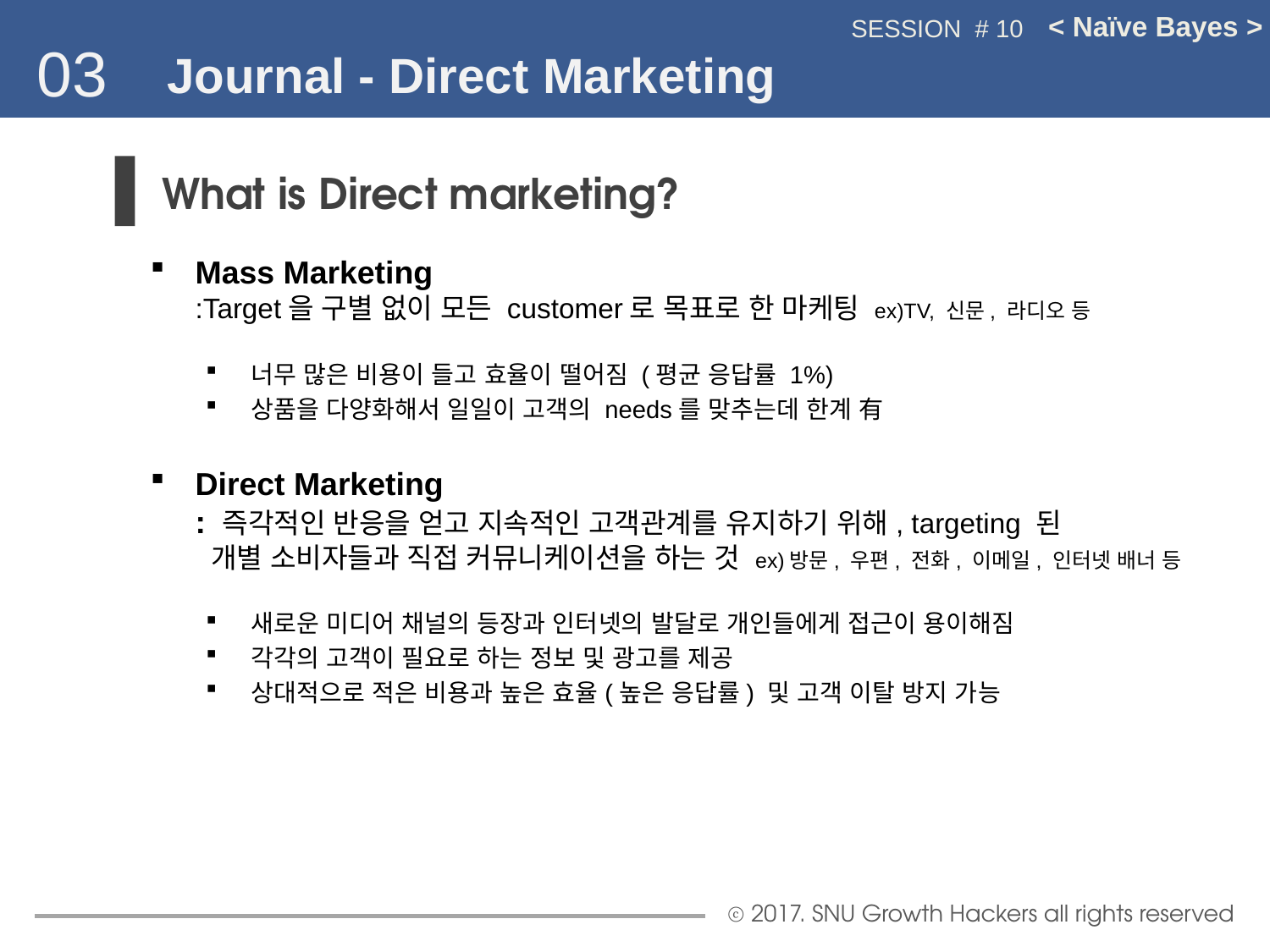

< Naïve Bayes >
SESSION  # 10
03
Journal - Direct Marketing

What is Direct marketing?
Mass Marketing
:Target을 구별 없이 모든 customer로 목표로 한 마케팅 ex)TV, 신문, 라디오 등

너무 많은 비용이 들고 효율이 떨어짐 (평균 응답률 1%)
상품을 다양화해서 일일이 고객의 needs를 맞추는데 한계 有
Direct Marketing
: 즉각적인 반응을 얻고 지속적인 고객관계를 유지하기 위해, targeting 된
  개별 소비자들과 직접 커뮤니케이션을 하는 것 ex)방문, 우편, 전화, 이메일, 인터넷 배너 등
새로운 미디어 채널의 등장과 인터넷의 발달로 개인들에게 접근이 용이해짐
각각의 고객이 필요로 하는 정보 및 광고를 제공
상대적으로 적은 비용과 높은 효율(높은 응답률) 및 고객 이탈 방지 가능

ⓒ 2017. SNU Growth Hackers all rights reserved